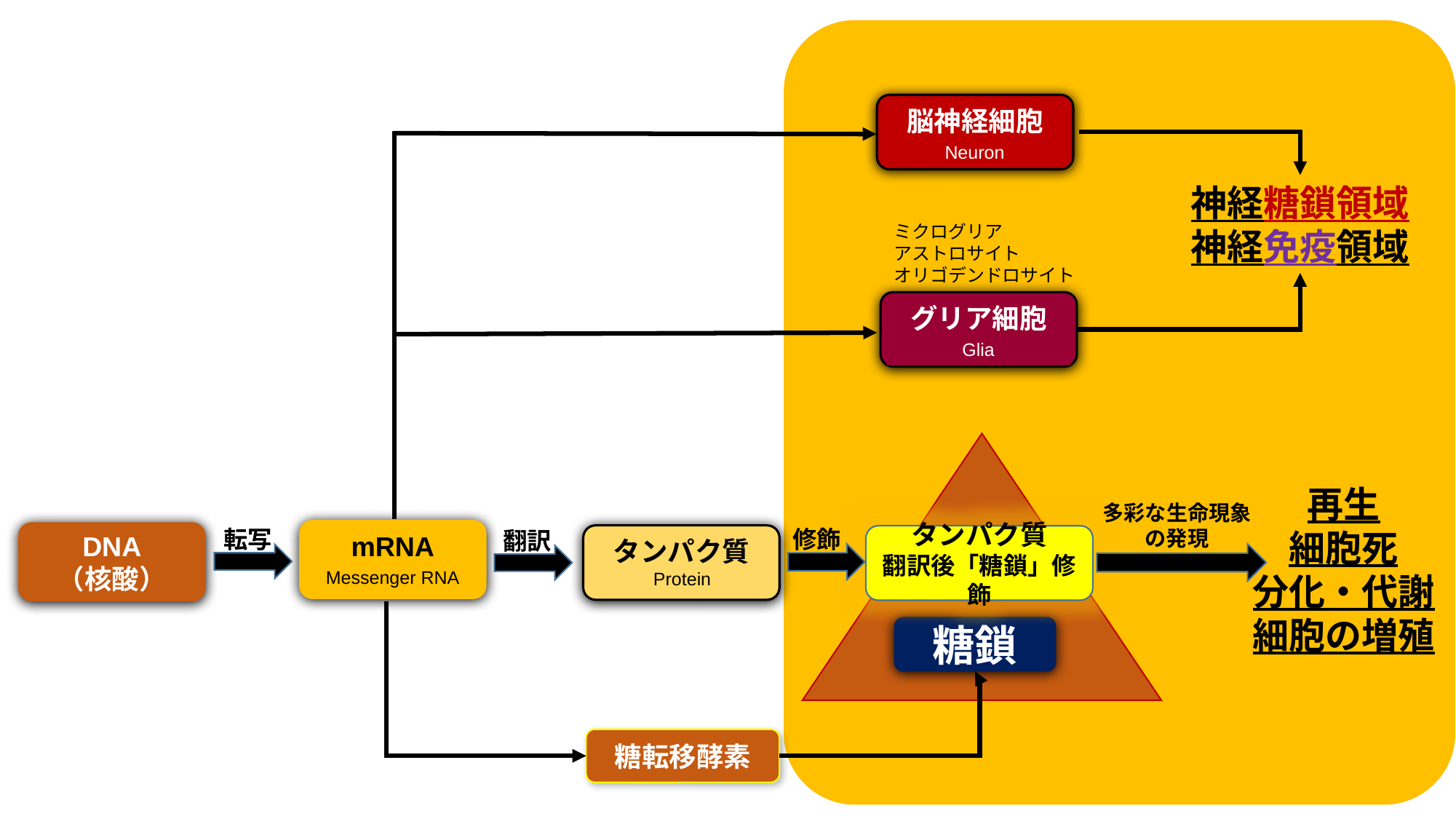

脳神経細胞
Neuron
神経糖鎖領域
神経免疫領域
ミクログリア
アストロサイト
オリゴデンドロサイト
グリア細胞
Glia

再生
細胞死
分化・代謝
細胞の増殖
多彩な生命現象
の発現
修飾
転写
mRNA
翻訳
DNA
（核酸）
タンパク質
タンパク質
翻訳後「糖鎖」修飾

Messenger RNA
Protein
糖鎖
糖転移酵素